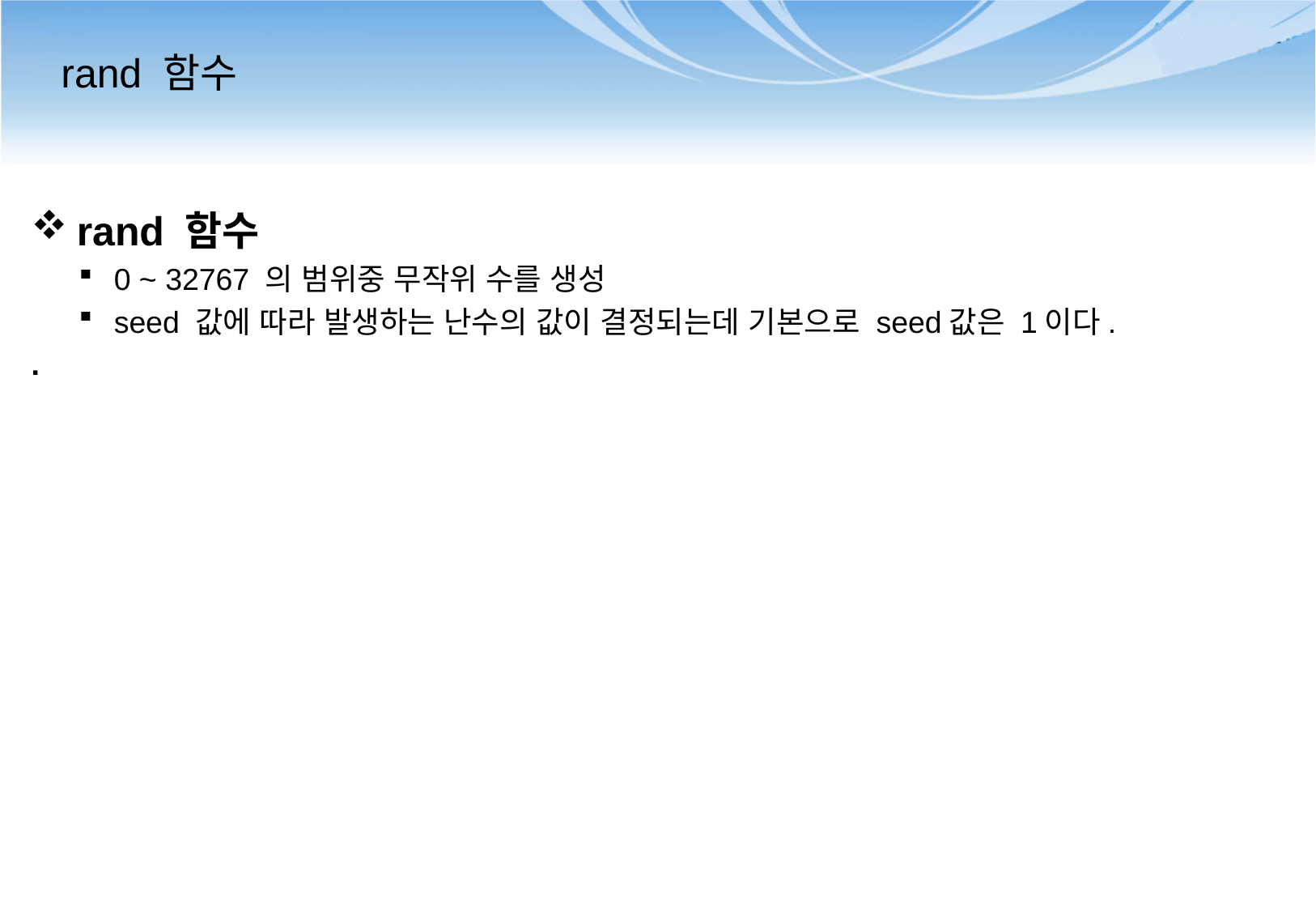

# rand 함수
rand 함수
0 ~ 32767 의 범위중 무작위 수를 생성
seed 값에 따라 발생하는 난수의 값이 결정되는데 기본으로 seed값은 1이다.
.